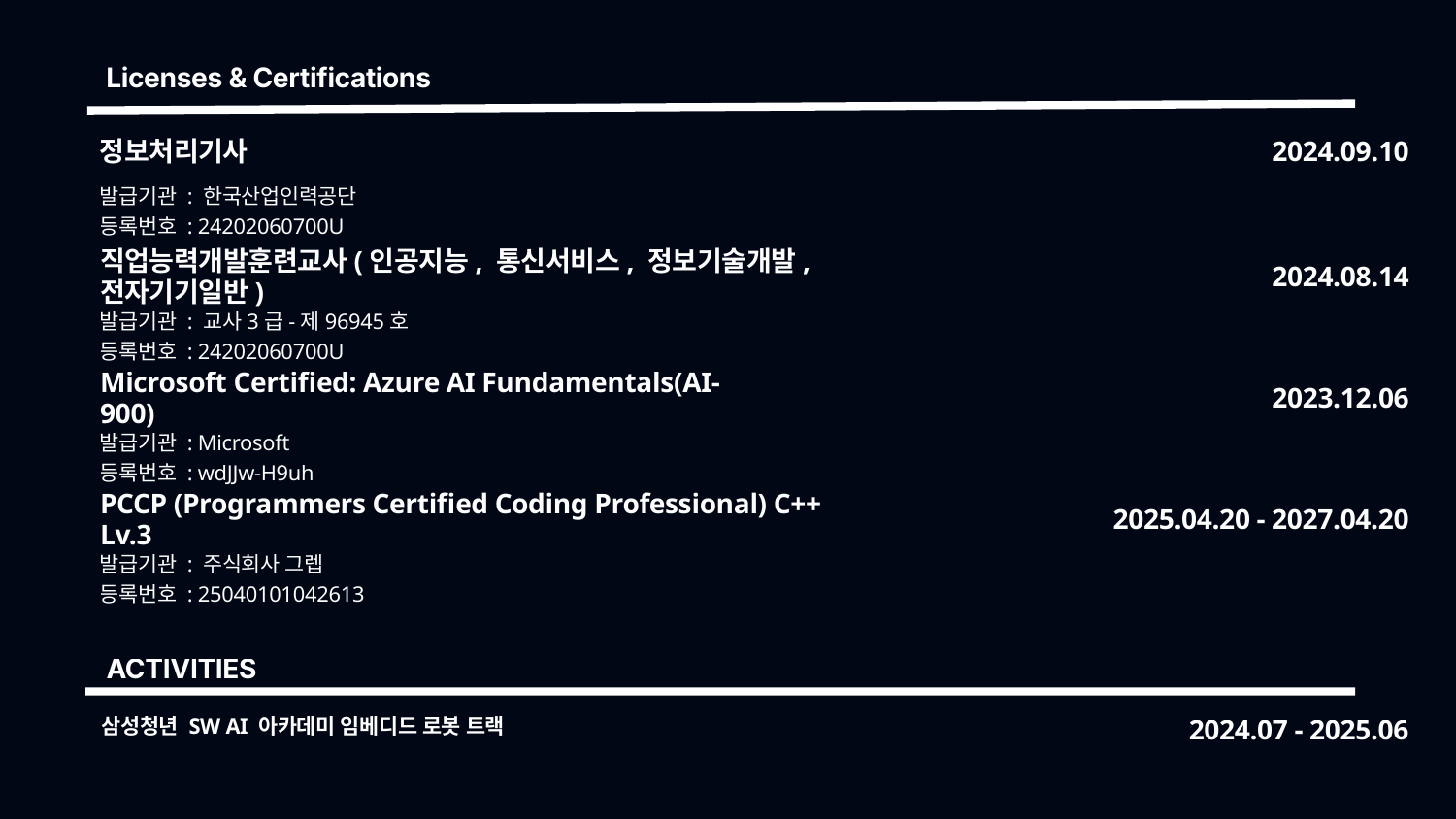

Licenses & Certifications

정보처리기사
2024.09.10
발급기관 : 한국산업인력공단
등록번호 : 24202060700U
직업능력개발훈련교사(인공지능, 통신서비스, 정보기술개발, 전자기기일반)
2024.08.14
발급기관 : 교사3급-제96945호
등록번호 : 24202060700U
Microsoft Certified: Azure AI Fundamentals(AI-900)
2023.12.06
발급기관 : Microsoft
등록번호 : wdJJw-H9uh
PCCP (Programmers Certified Coding Professional) C++ Lv.3
2025.04.20 - 2027.04.20
발급기관 : 주식회사 그렙
등록번호 : 25040101042613
ACTIVITIES

삼성청년 SW AI 아카데미 임베디드 로봇 트랙
2024.07 - 2025.06